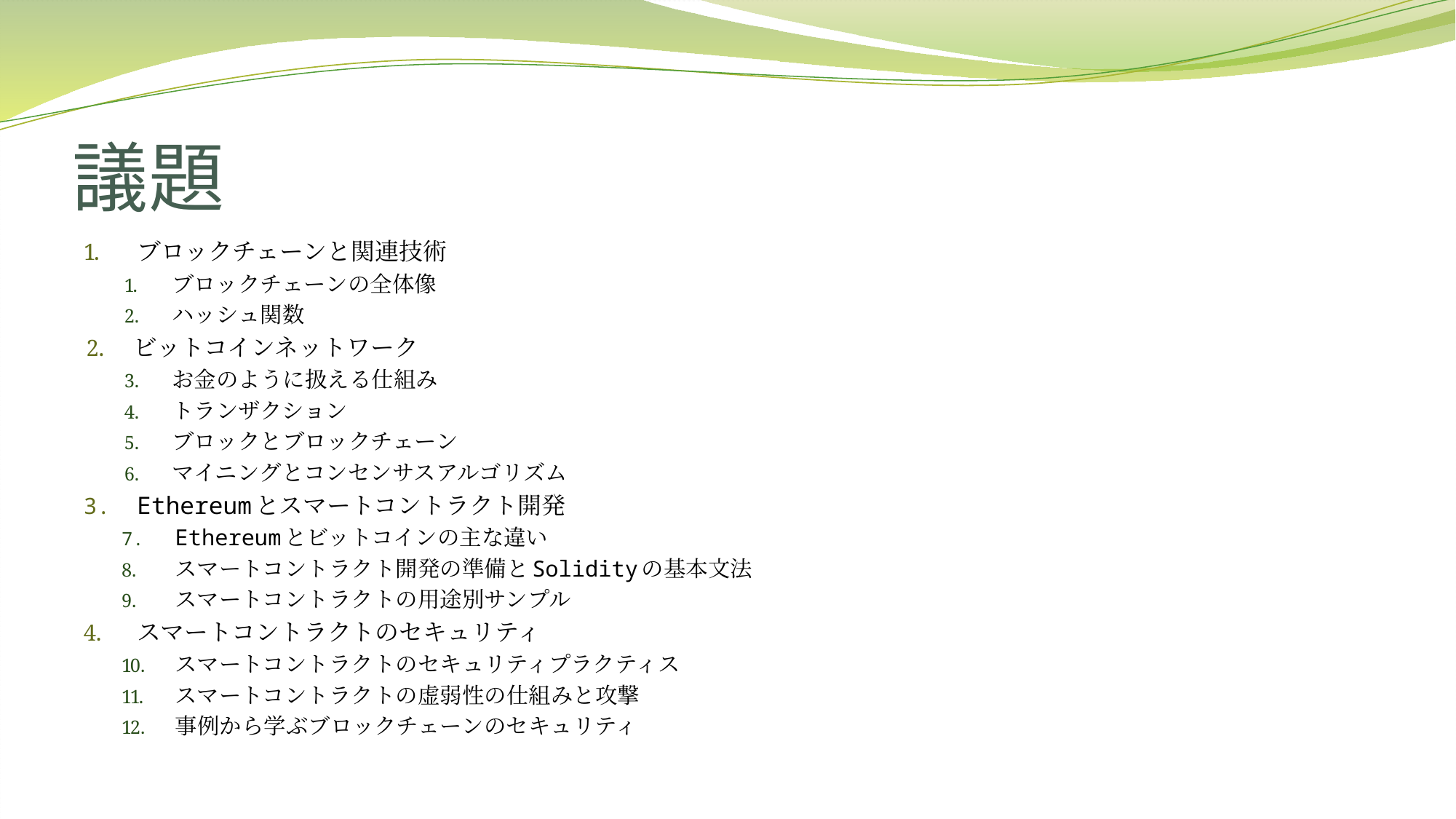

# 議題
ブロックチェーンと関連技術
ブロックチェーンの全体像
ハッシュ関数
ビットコインネットワーク
お金のように扱える仕組み
トランザクション
ブロックとブロックチェーン
マイニングとコンセンサスアルゴリズム
Ethereumとスマートコントラクト開発
Ethereumとビットコインの主な違い
スマートコントラクト開発の準備とSolidityの基本文法
スマートコントラクトの用途別サンプル
スマートコントラクトのセキュリティ
スマートコントラクトのセキュリティプラクティス
スマートコントラクトの虚弱性の仕組みと攻撃
事例から学ぶブロックチェーンのセキュリティ